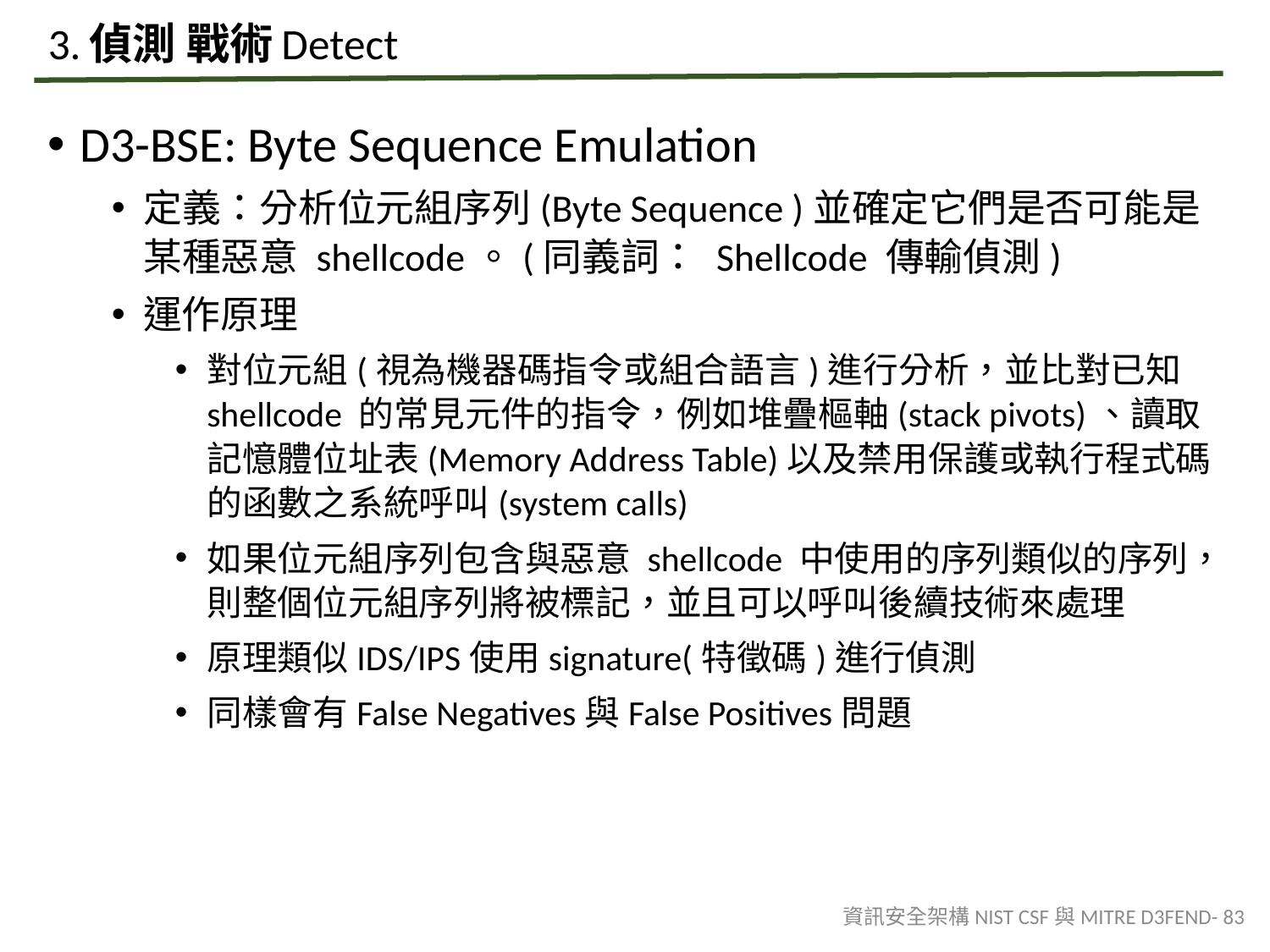

# 3.偵測 戰術Detect
D3-BSE: Byte Sequence Emulation
定義：分析位元組序列(Byte Sequence )並確定它們是否可能是某種惡意 shellcode。(同義詞： Shellcode 傳輸偵測)
運作原理
對位元組(視為機器碼指令或組合語言)進行分析，並比對已知 shellcode 的常見元件的指令，例如堆疊樞軸(stack pivots)、讀取記憶體位址表(Memory Address Table)以及禁用保護或執行程式碼的函數之系統呼叫(system calls)
如果位元組序列包含與惡意 shellcode 中使用的序列類似的序列，則整個位元組序列將被標記，並且可以呼叫後續技術​​來處理
原理類似IDS/IPS使用signature(特徵碼)進行偵測
同樣會有False Negatives與False Positives問題

資訊安全架構NIST CSF與MITRE D3FEND- 83